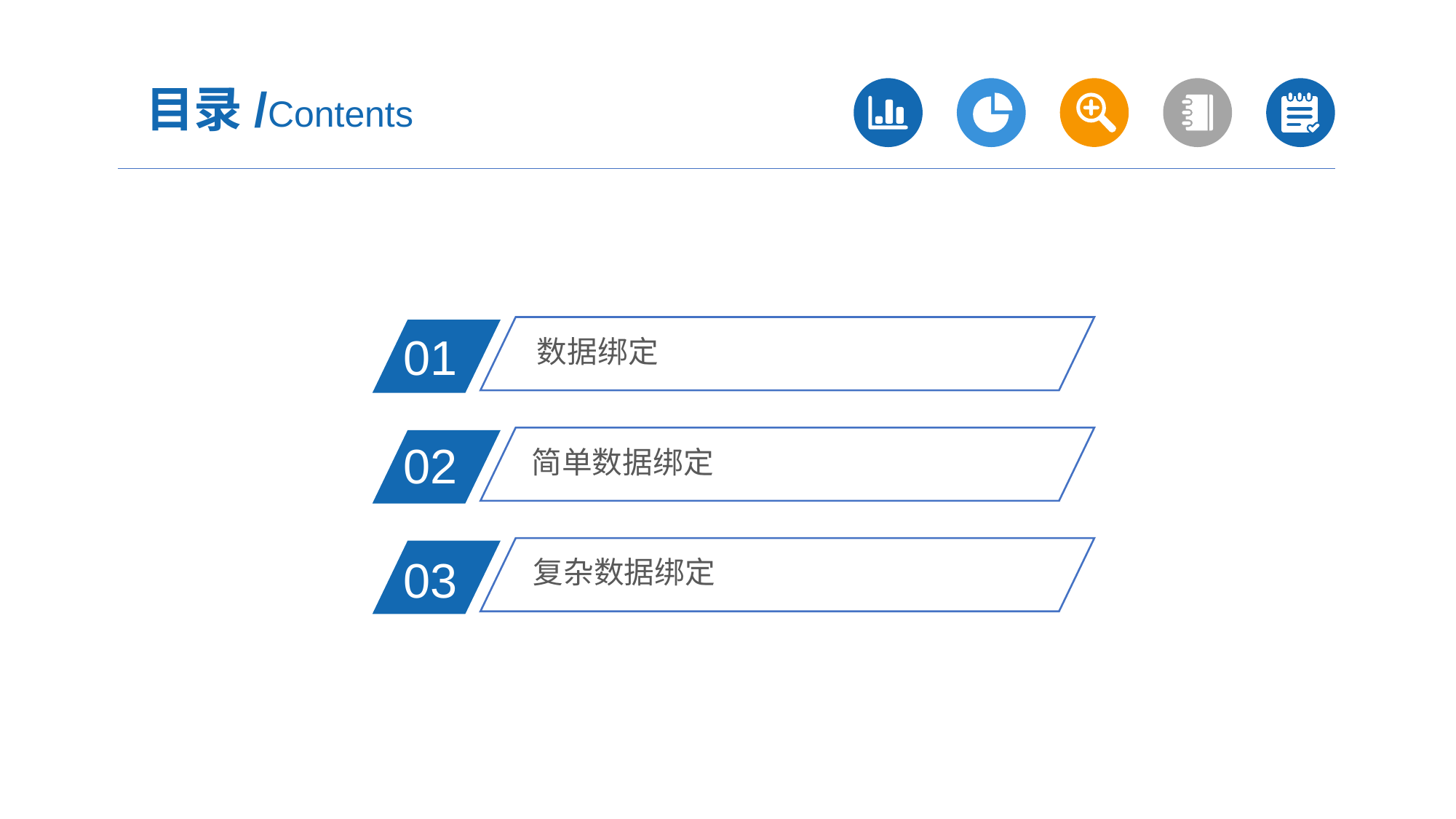

目录/Contents

数据绑定

01

简单数据绑定
02

复杂数据绑定

03